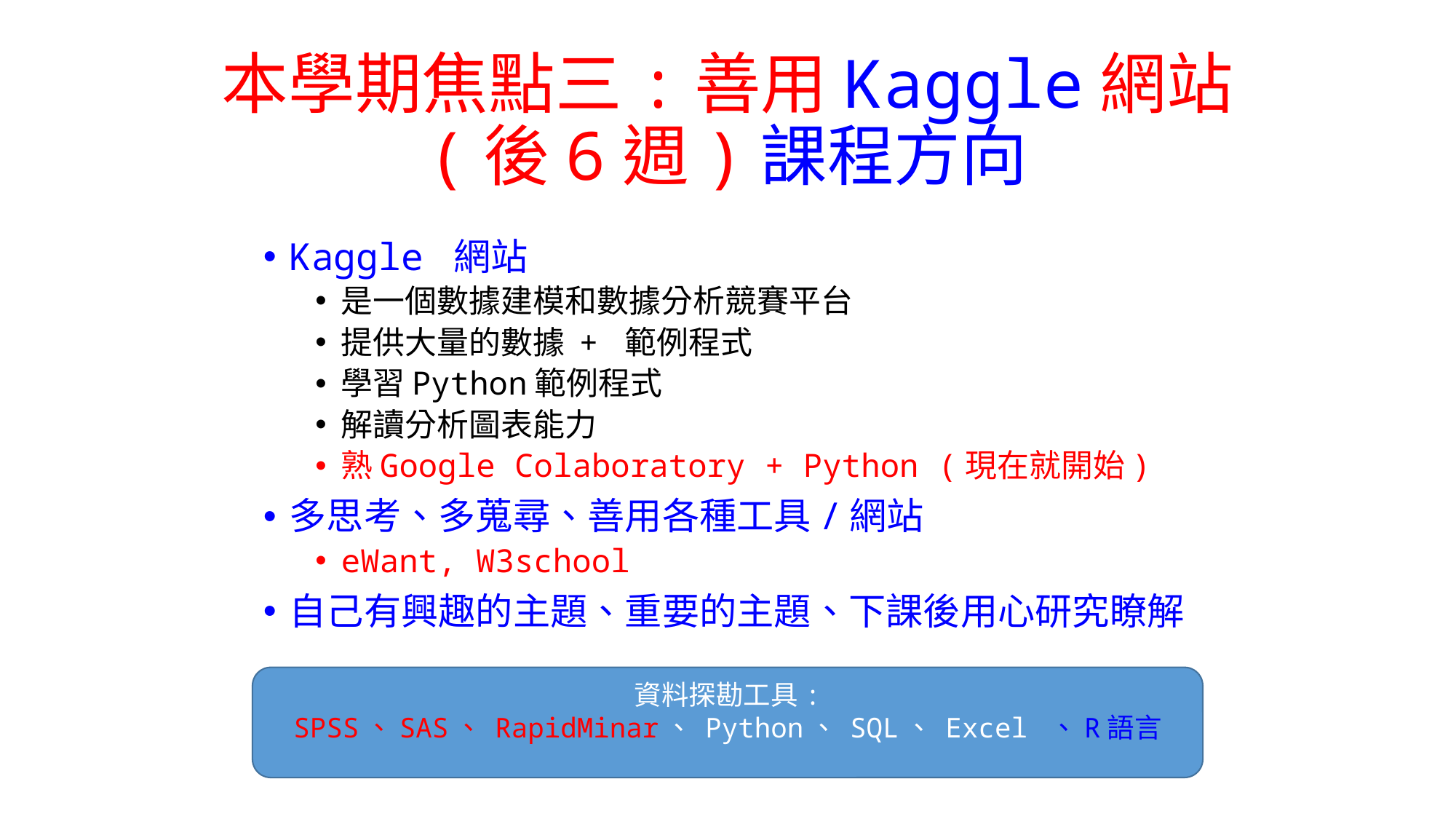

# 本學期焦點三:善用Kaggle網站 (後6週)課程方向
Kaggle 網站
是一個數據建模和數據分析競賽平台
提供大量的數據 + 範例程式
學習Python範例程式
解讀分析圖表能力
熟Google Colaboratory + Python (現在就開始)
多思考、多蒐尋、善用各種工具/網站
eWant, W3school
自己有興趣的主題、重要的主題、下課後用心研究瞭解

資料探勘工具:
SPSS、SAS、 RapidMinar、 Python、 SQL、 Excel 、R語言